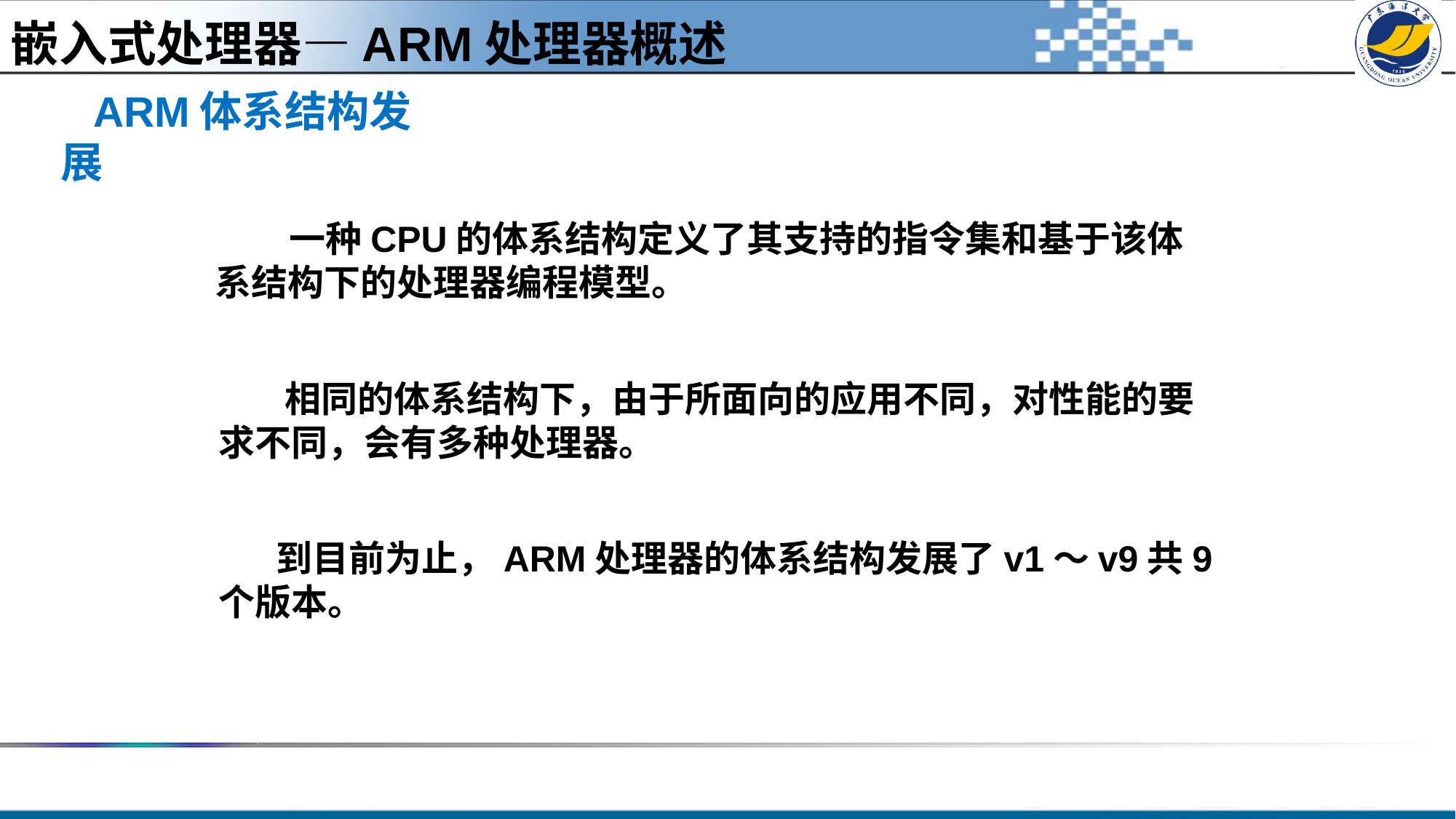

嵌入式处理器—ARM处理器概述
ARM体系结构发展
        一种CPU的体系结构定义了其支持的指令集和基于该体系结构下的处理器编程模型。
       相同的体系结构下，由于所面向的应用不同，对性能的要求不同，会有多种处理器。
      到目前为止，ARM处理器的体系结构发展了v1～v9共9个版本。
35